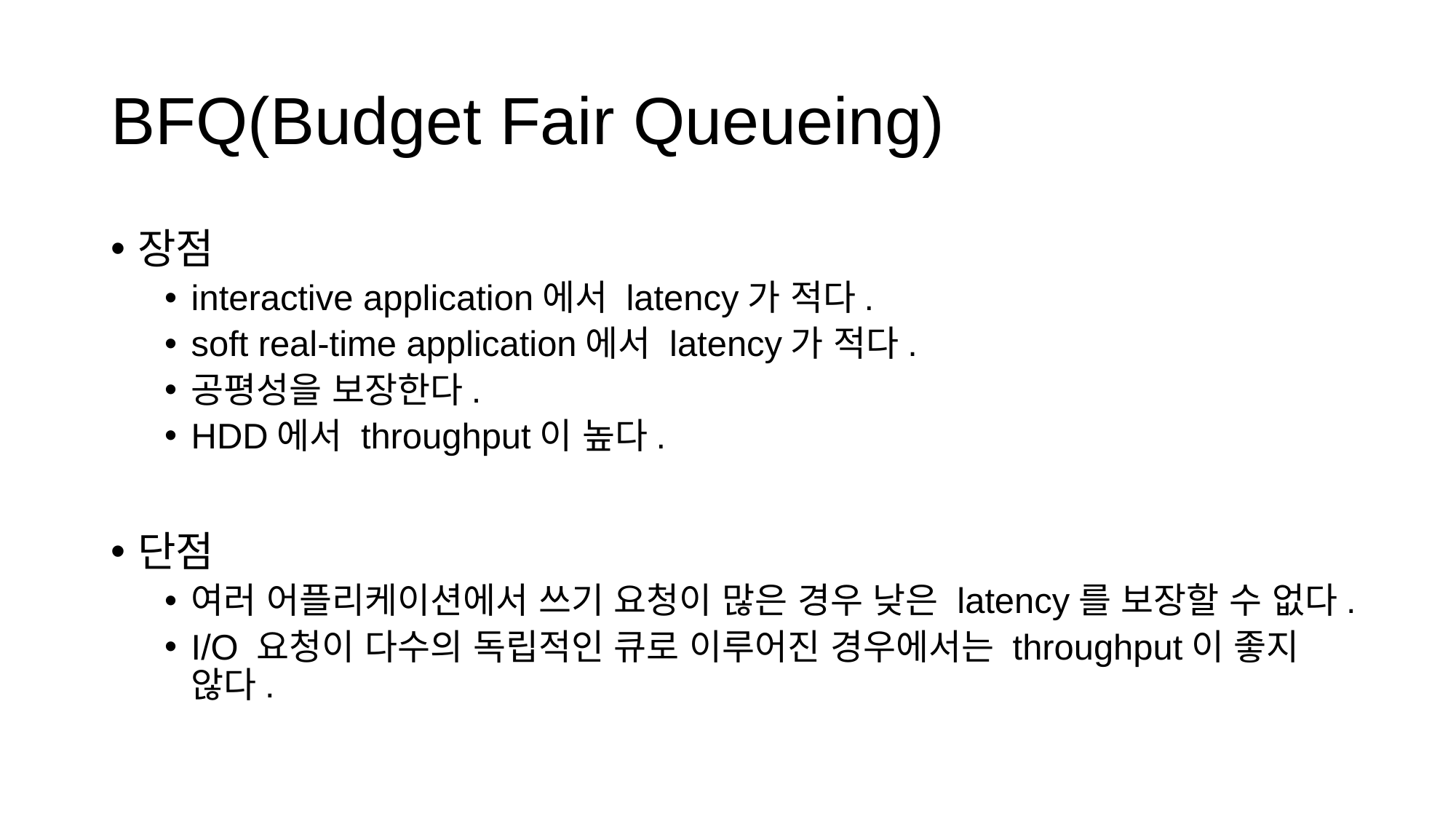

# BFQ(Budget Fair Queueing)
장점
interactive application에서 latency가 적다.
soft real-time application에서 latency가 적다.
공평성을 보장한다.
HDD에서 throughput이 높다.

단점
여러 어플리케이션에서 쓰기 요청이 많은 경우 낮은 latency를 보장할 수 없다.
I/O 요청이 다수의 독립적인 큐로 이루어진 경우에서는 throughput이 좋지 않다.